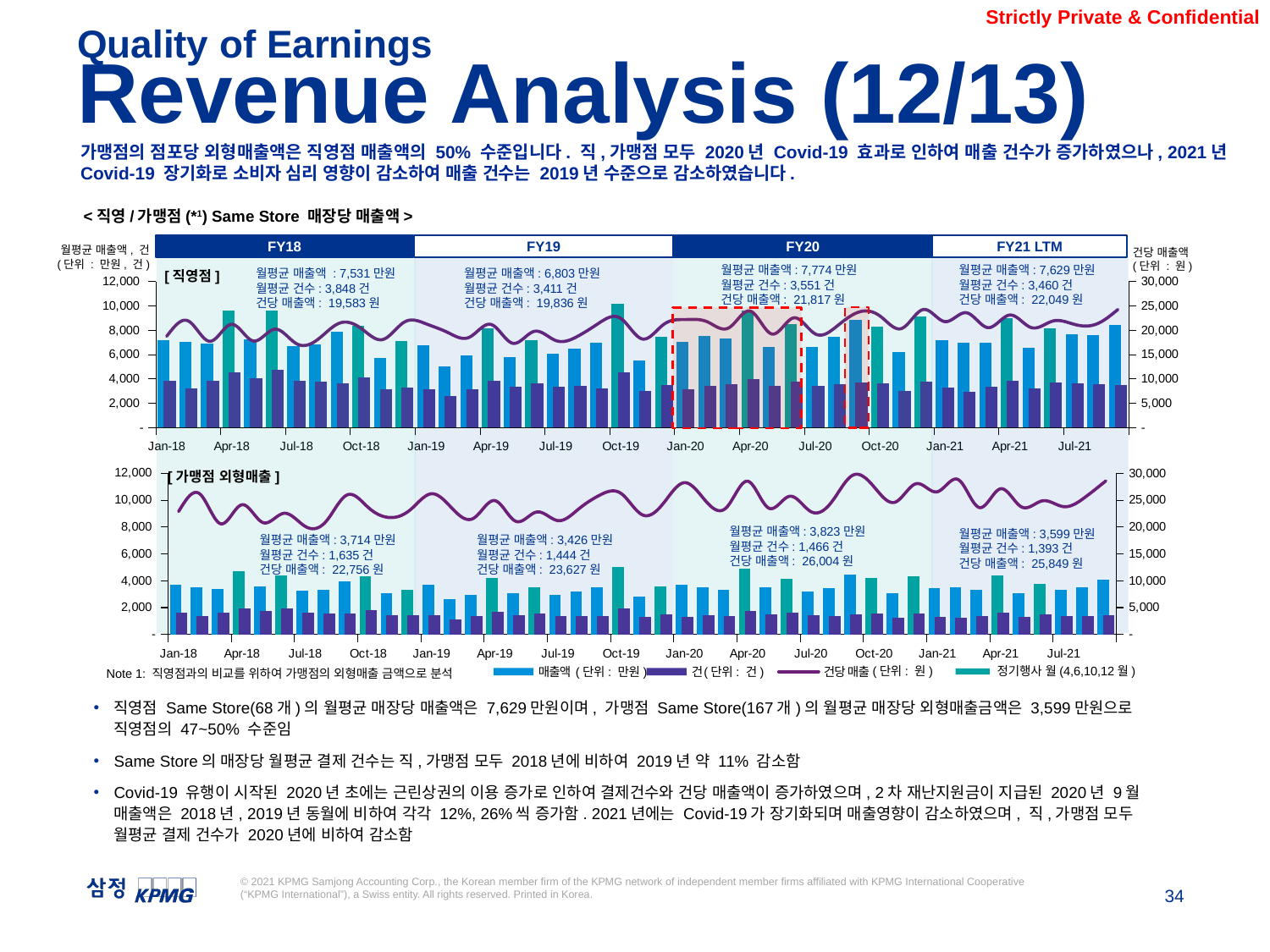

Quality of Earnings
Revenue Analysis (12/13)
가맹점의 점포당 외형매출액은 직영점 매출액의 50% 수준입니다. 직,가맹점 모두 2020년 Covid-19 효과로 인하여 매출 건수가 증가하였으나, 2021년 Covid-19 장기화로 소비자 심리 영향이 감소하여 매출 건수는 2019년 수준으로 감소하였습니다.
<직영/가맹점(*1) Same Store 매장당 매출액>
FY18
FY19
FY20
FY21 LTM
월평균 매출액, 건 (단위 : 만원, 건)
건당 매출액 (단위 : 원)

[직영점]

### Chart

| Category | 매출액 | 건 | 건당 매출 |
|---|---|---|---|
| 43131 | 7229.503127941176 | 3848.985294117647 | 18782.880617886305 |
| 43159 | 7056.159179411764 | 3216.5588235294117 | 21936.981620840685 |
| 43190 | 6902.0065514705875 | 3887.0588235294117 | 17756.37278677361 |
| 43220 | 9617.410820588235 | 4526.544117647059 | 21246.696310976105 |
| 43251 | 7243.887049999999 | 4062.676470588235 | 17830.3320543542 |
| 43281 | 9657.451269117646 | 4769.25 | 20249.41294567835 |
| 43312 | 6688.222688235293 | 3871.4411764705883 | 17275.795713710504 |
| 43343 | 6871.527310294118 | 3781.735294117647 | 18170.302191648716 |
| 43373 | 7882.400548529412 | 3665.5882352941176 | 21503.78068282115 |
| 43404 | 8398.370639705881 | 4120.161764705882 | 20383.594429830355 |
| 43434 | 5728.258701470588 | 3159.6176470588234 | 18129.5945944688 |
| 43465 | 7101.243172058824 | 3267.75 | 21731.292700049955 |
| 43496 | 6797.470860294117 | 3184.8382352941176 | 21343.221721483682 |
| 43524 | 5045.158048529412 | 2577.6911764705883 | 19572.391349988306 |
| 43555 | 5908.834848529412 | 3178.6911764705883 | 18588.892473317264 |
| 43585 | 8168.823085294117 | 3848.235294117647 | 21227.45222409049 |
| 43616 | 5820.362176470589 | 3353.3382352941176 | 17356.91948760454 |
| 43646 | 7193.380486764706 | 3633.205882352941 | 19798.98943163144 |
| 43677 | 6048.735769117648 | 3377.220588235294 | 17910.395874609734 |
| 43708 | 6473.738929411765 | 3450.0 | 18764.460664961636 |
| 43738 | 7017.590933823529 | 3261.705882352941 | 21515.09420819131 |
| 43769 | 10194.130772058823 | 4538.029411764706 | 22463.782948675565 |
| 43799 | 5518.199366176471 | 3026.220588235294 | 18234.62370069442 |
| 43830 | 7446.292504411766 | 3502.9411764705883 | 21257.258198992447 |
| 43861 | 7049.08135 | 3170.8970588235293 | 22230.558795293593 |
| 43890 | 7522.237777941176 | 3454.25 | 21776.761317047625 |
| 43921 | 7302.683479411765 | 3559.6029411764707 | 20515.443997802133 |
| 43951 | 9646.702702941177 | 4027.1029411764707 | 23954.447760212966 |
| 43982 | 6634.831264705883 | 3445.970588235294 | 19253.88245435846 |
| 44012 | 8515.67105882353 | 3772.294117647059 | 22574.250027288745 |
| 44043 | 6621.180275 | 3434.1911764705883 | 19280.17380152018 |
| 44074 | 7481.422029411764 | 3588.470588235294 | 20848.49755753721 |
| 44104 | 8851.651805882353 | 3728.014705882353 | 23743.607534368155 |
| 44135 | 8288.20624264706 | 3613.205882352941 | 22938.64925640421 |
| 44165 | 6214.387954411764 | 3047.426470588235 | 20392.249048136084 |
| 44196 | 9164.539529411764 | 3772.823529411765 | 24290.930805450746 |
| 44227 | 7176.477880882353 | 3291.6323529411766 | 21802.185394337692 |
| 44255 | 7017.5516147058825 | 2970.9117647058824 | 23620.86850937027 |
| 44286 | 6966.3798426470585 | 3387.970588235294 | 20562.102477624117 |
| 44316 | 9000.794475 | 3887.1323529411766 | 23155.35890664901 |
| 44347 | 6587.02924117647 | 3203.470588235294 | 20562.165500651867 |
| 44377 | 8169.934088235294 | 3724.8529411764707 | 21933.574874649614 |
| 44408 | 7658.8191705882355 | 3609.0882352941176 | 21220.925262205707 |
| 44439 | 7644.406539705882 | 3591.3088235294117 | 21285.85124626856 |
| 44469 | 8442.17788382353 | 3474.6029411764707 | 24296.813266856556 |
월평균 매출액: 7,774만원
월평균 건수: 3,551건
건당 매출액:  21,817원

월평균 매출액: 7,629만원
월평균 건수: 3,460건
건당 매출액:  22,049원

월평균 매출액 : 7,531만원
월평균 건수: 3,848건
건당 매출액:  19,583원

월평균 매출액: 6,803만원
월평균 건수: 3,411건
건당 매출액:  19,836원

[가맹점 외형매출]

### Chart

| Category | 매출액 | 건 | 건당 매출 |
|---|---|---|---|
| 43131 | 3718.025058682635 | 1624.9221556886228 | 22881.250315077283 |
| 43159 | 3532.0707095808384 | 1348.7185628742516 | 26188.345046972954 |
| 43190 | 3373.5320730538924 | 1637.0 | 20608.015107232088 |
| 43220 | 4711.420629341317 | 1951.1077844311378 | 24147.413417834177 |
| 43251 | 3580.161504191617 | 1718.7305389221558 | 20830.266426968796 |
| 43281 | 4391.318800598802 | 1946.1916167664672 | 22563.650787350696 |
| 43312 | 3238.738083832335 | 1608.0299401197606 | 20141.030978509796 |
| 43343 | 3306.4313191616766 | 1569.5329341317365 | 21066.339209956048 |
| 43373 | 3985.8041497005984 | 1533.5748502994013 | 25990.2811324954 |
| 43404 | 4336.356362874251 | 1834.11377245509 | 23642.788293714922 |
| 43434 | 3064.15062754491 | 1406.9880239520958 | 21778.086063149294 |
| 43465 | 3334.1086323353293 | 1435.317365269461 | 23229.069145341222 |
| 43496 | 3693.016768862275 | 1409.5988023952095 | 26199.062900642726 |
| 43524 | 2646.2017970059883 | 1131.62874251497 | 23384.010122657186 |
| 43555 | 2916.6455233532934 | 1347.6167664670659 | 21642.98928247694 |
| 43585 | 4213.485998203593 | 1690.5149700598802 | 24924.274986185697 |
| 43616 | 3062.221286227545 | 1453.556886227545 | 21067.08939458854 |
| 43646 | 3504.5880892215564 | 1536.8323353293413 | 22803.971576187116 |
| 43677 | 2950.7538520958083 | 1391.9820359281437 | 21198.21790751997 |
| 43708 | 3225.774984431138 | 1377.502994011976 | 23417.55334437475 |
| 43738 | 3479.5831748502997 | 1339.8982035928143 | 25969.011418331007 |
| 43769 | 5005.36203233533 | 1907.5389221556886 | 26239.894631763662 |
| 43799 | 2848.1150580838325 | 1278.1437125748503 | 22283.214556102135 |
| 43830 | 3566.7567 | 1462.3413173652696 | 24390.726416909965 |
| 43861 | 3697.583724550898 | 1308.37125748503 | 28260.967239974732 |
| 43890 | 3533.2292868263476 | 1418.3592814371257 | 24910.679071711435 |
| 43921 | 3312.7444281437124 | 1401.4311377245508 | 23638.296160041704 |
| 43951 | 4899.486498802395 | 1717.1556886227545 | 28532.570059107627 |
| 43982 | 3530.7862634730536 | 1500.5329341317365 | 23530.21505333434 |
| 44012 | 4142.443103592815 | 1609.940119760479 | 25730.41725433311 |
| 44043 | 3213.2024233532934 | 1404.2215568862275 | 22882.44620370568 |
| 44074 | 3445.9930790419166 | 1393.9700598802394 | 24720.71085470784 |
| 44104 | 4467.234193413174 | 1505.8323353293413 | 29666.212423550744 |
| 44135 | 4230.853880838323 | 1539.377245508982 | 27484.191371423232 |
| 44165 | 3075.909545508982 | 1249.0419161676646 | 24626.151498154275 |
| 44196 | 4329.306273053892 | 1542.4550898203593 | 28067.63257890446 |
| 44227 | 3446.2859359281438 | 1297.4071856287426 | 26562.870732506562 |
| 44255 | 3523.5774838323355 | 1222.62874251497 | 28819.68467863982 |
| 44286 | 3293.9887251497007 | 1394.2215568862275 | 23626.00627482982 |
| 44316 | 4383.004741317365 | 1616.1616766467066 | 27119.840821937094 |
| 44347 | 3097.503345508982 | 1304.7425149700598 | 23740.34194463312 |
| 44377 | 3736.2093550898203 | 1501.2994011976048 | 24886.503998532207 |
| 44408 | 3320.701034131737 | 1395.5389221556886 | 23795.11586106284 |
| 44439 | 3524.2611401197605 | 1381.7904191616767 | 25505.033840500262 |
| 44469 | 4062.244364071856 | 1420.9880239520958 | 28587.4637618255 |
월평균 매출액: 3,823만원
월평균 건수: 1,466건
건당 매출액:  26,004원

월평균 매출액: 3,599만원
월평균 건수: 1,393건
건당 매출액:  25,849원

월평균 매출액: 3,714만원
월평균 건수: 1,635건
건당 매출액:  22,756원

월평균 매출액: 3,426만원
월평균 건수: 1,444건
건당 매출액:  23,627원

(단위: 원)
정기행사 월(4,6,10,12월)
(단위: 만원)
(단위: 건)
Note 1: 직영점과의 비교를 위하여 가맹점의 외형매출 금액으로 분석

직영점 Same Store(68개)의 월평균 매장당 매출액은 7,629만원이며, 가맹점 Same Store(167개)의 월평균 매장당 외형매출금액은 3,599만원으로 직영점의 47~50% 수준임
Same Store의 매장당 월평균 결제 건수는 직,가맹점 모두 2018년에 비하여 2019년 약 11% 감소함
Covid-19 유행이 시작된 2020년 초에는 근린상권의 이용 증가로 인하여 결제건수와 건당 매출액이 증가하였으며, 2차 재난지원금이 지급된 2020년 9월 매출액은 2018년, 2019년 동월에 비하여 각각 12%, 26%씩 증가함. 2021년에는 Covid-19가 장기화되며 매출영향이 감소하였으며, 직,가맹점 모두 월평균 결제 건수가 2020년에 비하여 감소함